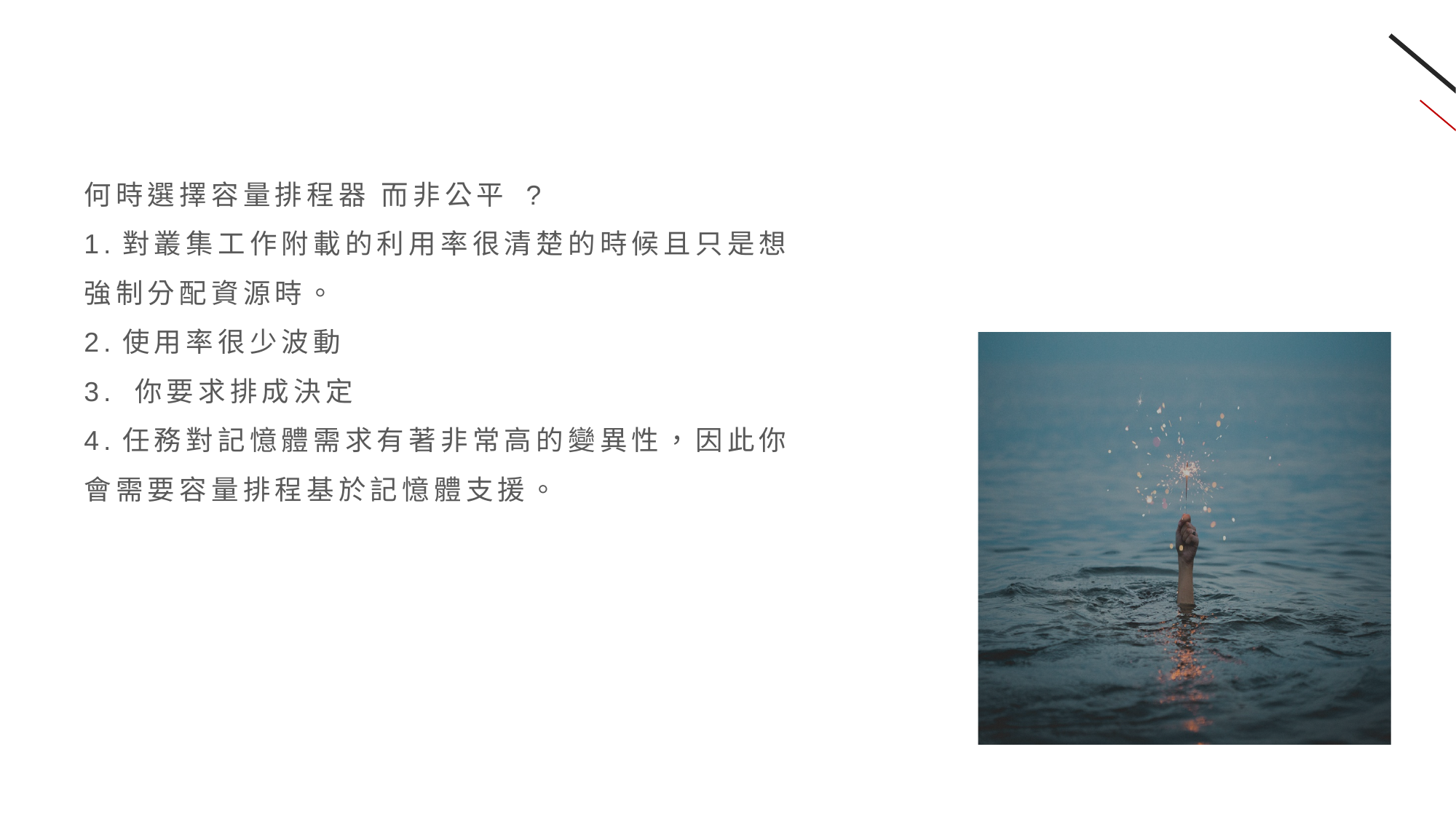

何時選擇容量排程器 而非公平 ?
1.對叢集工作附載的利用率很清楚的時候且只是想強制分配資源時。
2.使用率很少波動
3. 你要求排成決定
4.任務對記憶體需求有著非常高的變異性，因此你會需要容量排程基於記憶體支援。

2

1

3